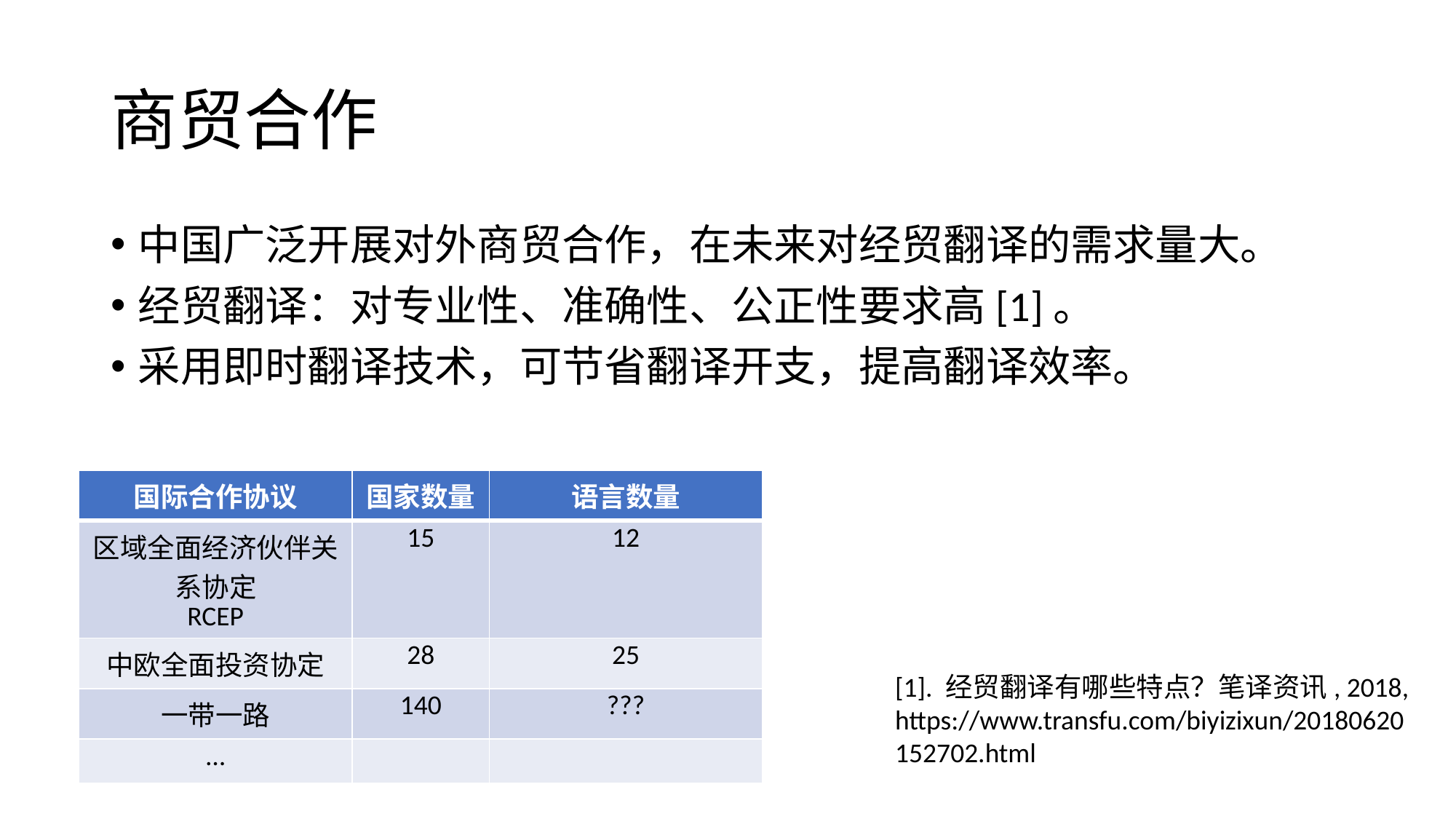

# 商贸合作
中国广泛开展对外商贸合作，在未来对经贸翻译的需求量大。
经贸翻译：对专业性、准确性、公正性要求高[1]。
采用即时翻译技术，可节省翻译开支，提高翻译效率。

| 国际合作协议 | 国家数量 | 语言数量 |
| --- | --- | --- |
| 区域全面经济伙伴关系协定 RCEP | 15 | 12 |
| 中欧全面投资协定 | 28 | 25 |
| 一带一路 | 140 | ??? |
| … |  |  |
[1]. 经贸翻译有哪些特点？笔译资讯, 2018, https://www.transfu.com/biyizixun/20180620152702.html